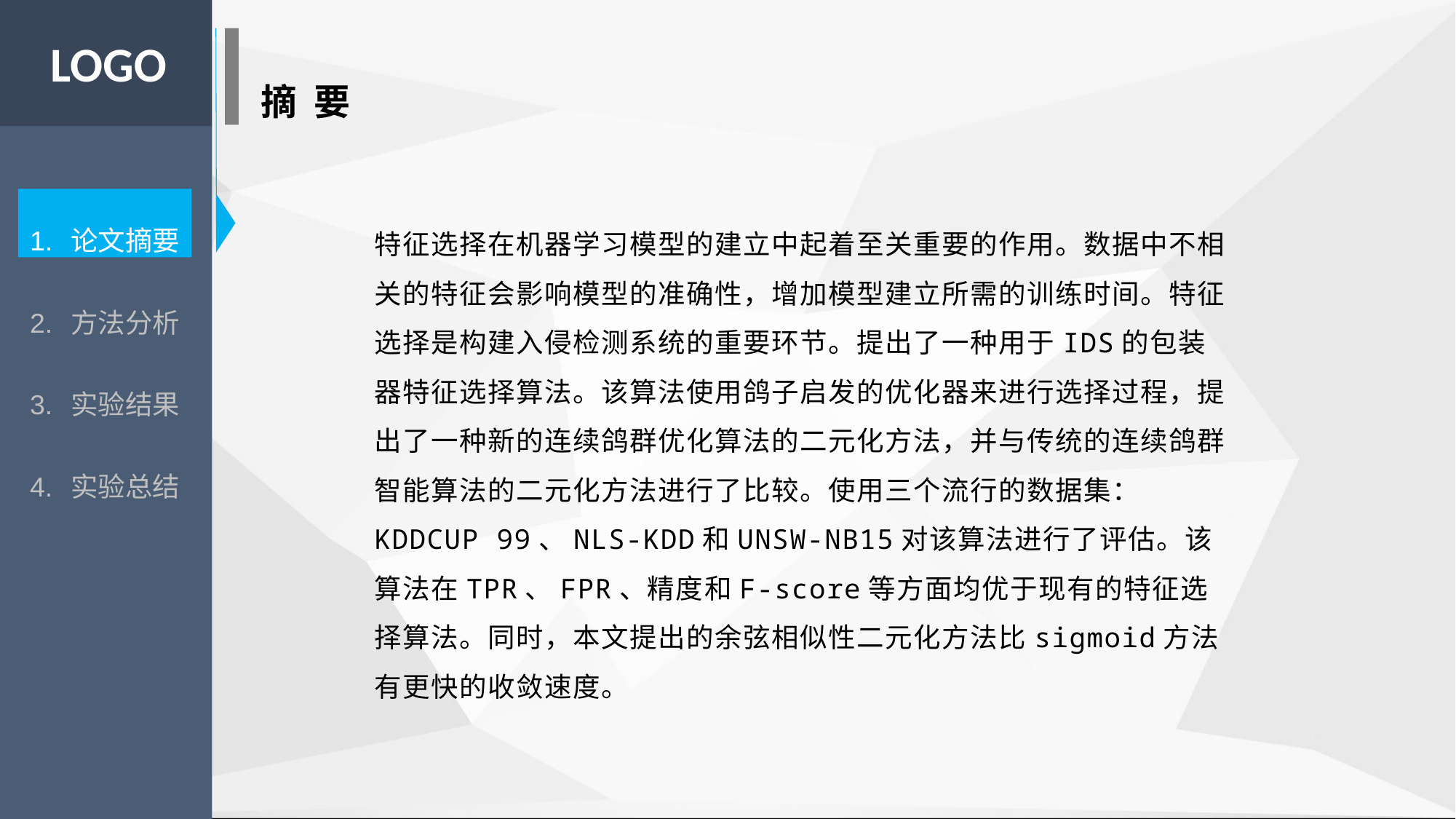

LOGO

摘  要
论文摘要
方法分析
实验结果
实验总结

特征选择在机器学习模型的建立中起着至关重要的作用。数据中不相关的特征会影响模型的准确性，增加模型建立所需的训练时间。特征选择是构建入侵检测系统的重要环节。提出了一种用于IDS的包装器特征选择算法。该算法使用鸽子启发的优化器来进行选择过程，提出了一种新的连续鸽群优化算法的二元化方法，并与传统的连续鸽群智能算法的二元化方法进行了比较。使用三个流行的数据集：KDDCUP 99、NLS-KDD和UNSW-NB15对该算法进行了评估。该算法在TPR、FPR、精度和F-score等方面均优于现有的特征选择算法。同时，本文提出的余弦相似性二元化方法比sigmoid方法有更快的收敛速度。